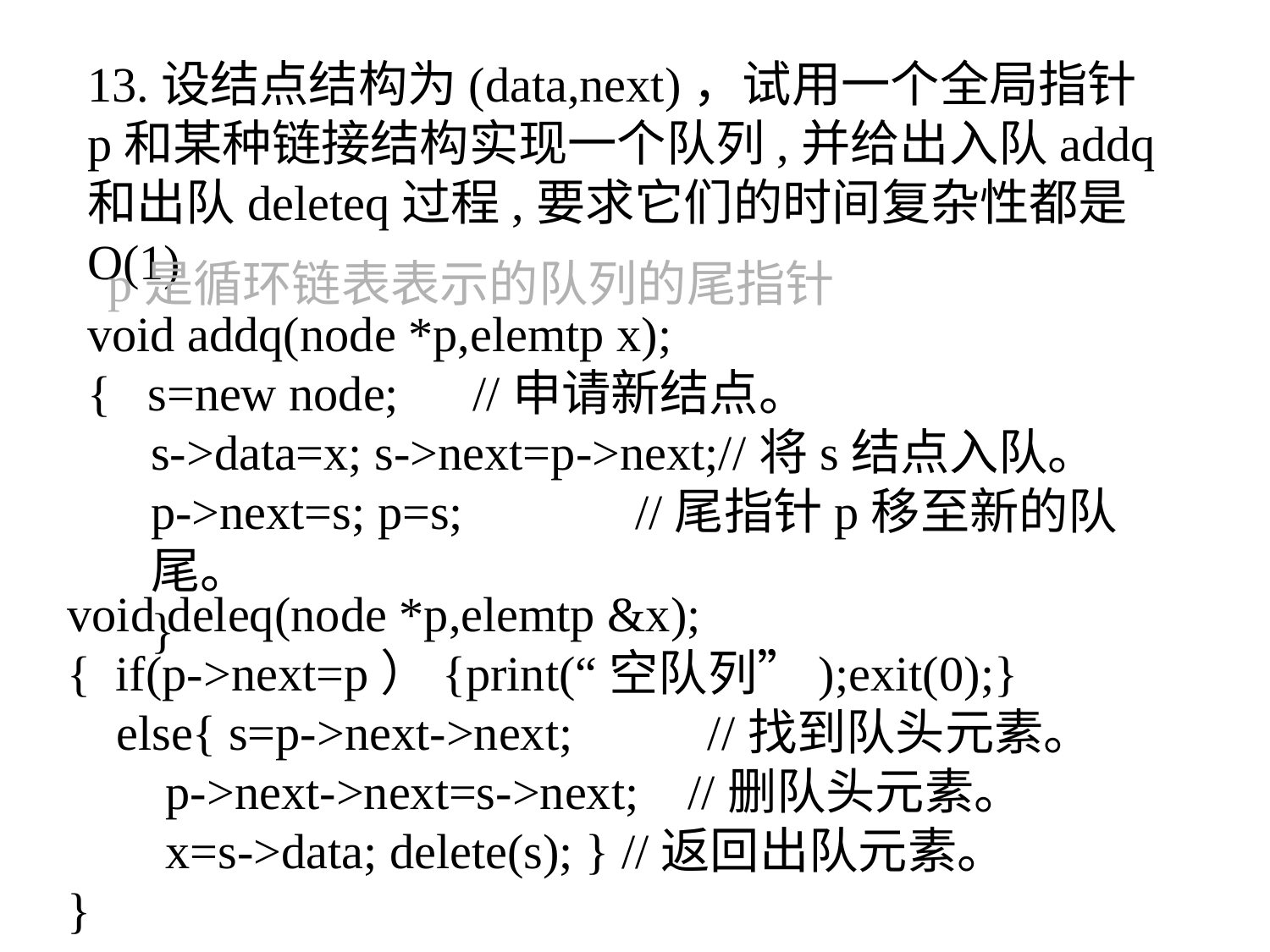

13.设结点结构为(data,next)，试用一个全局指针p和某种链接结构实现一个队列,并给出入队addq和出队deleteq过程,要求它们的时间复杂性都是O(1)
p是循环链表表示的队列的尾指针
void addq(node *p,elemtp x);
{   s=new node;      //申请新结点。
s->data=x; s->next=p->next;//将s结点入队。
p->next=s; p=s;              //尾指针p移至新的队尾。
}
void deleq(node *p,elemtp &x);
{  if(p->next=p）{print(“空队列”);exit(0);}
    else{ s=p->next->next;           //找到队头元素。
        p->next->next=s->next;    //删队头元素。
        x=s->data; delete(s); } //返回出队元素。
}